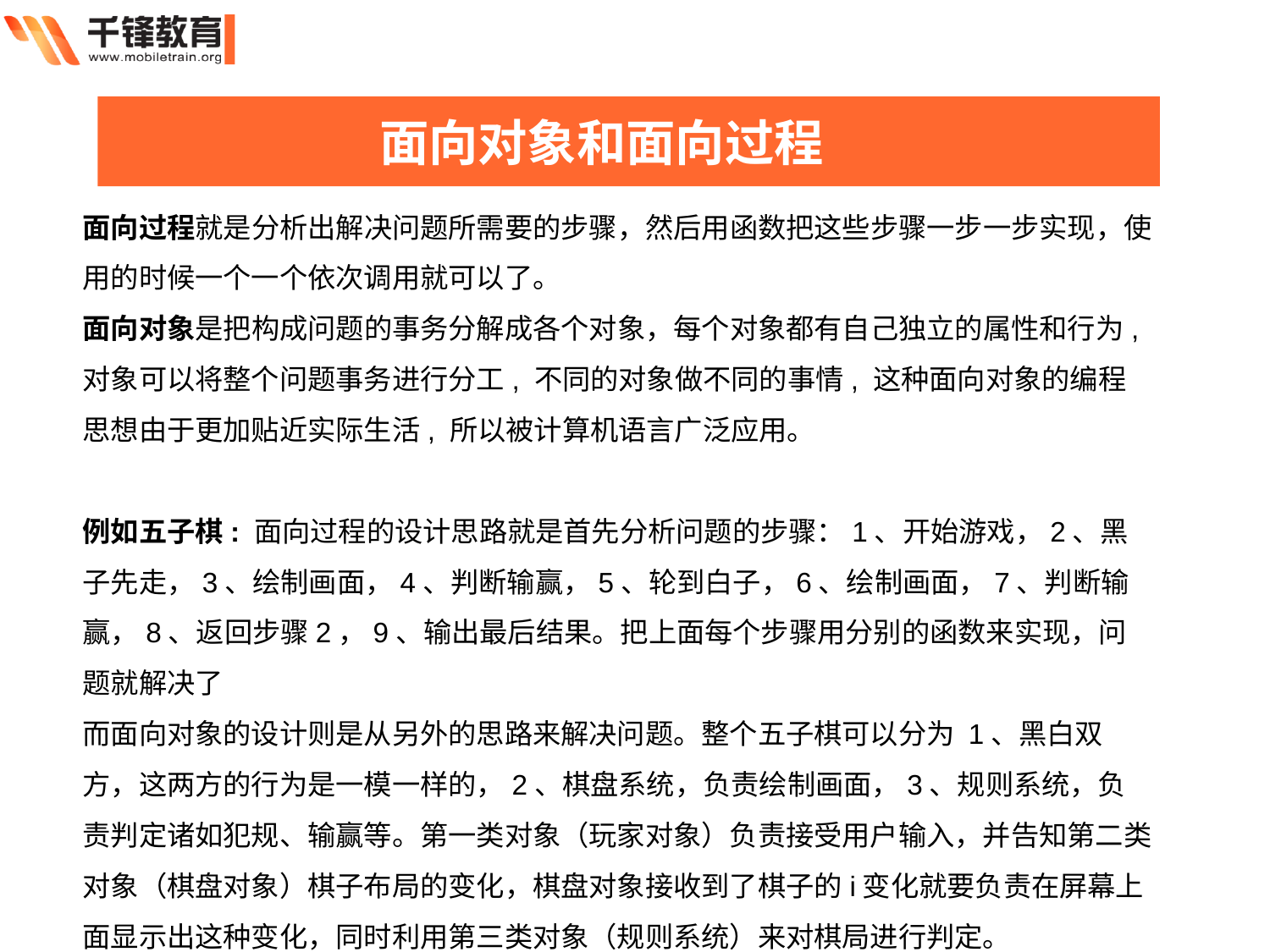

面向对象和面向过程
面向过程就是分析出解决问题所需要的步骤，然后用函数把这些步骤一步一步实现，使用的时候一个一个依次调用就可以了。
面向对象是把构成问题的事务分解成各个对象，每个对象都有自己独立的属性和行为,
对象可以将整个问题事务进行分工, 不同的对象做不同的事情, 这种面向对象的编程思想由于更加贴近实际生活, 所以被计算机语言广泛应用。

例如五子棋: 面向过程的设计思路就是首先分析问题的步骤：1、开始游戏，2、黑子先走，3、绘制画面，4、判断输赢，5、轮到白子，6、绘制画面，7、判断输赢，8、返回步骤2，9、输出最后结果。把上面每个步骤用分别的函数来实现，问题就解决了
而面向对象的设计则是从另外的思路来解决问题。整个五子棋可以分为 1、黑白双方，这两方的行为是一模一样的，2、棋盘系统，负责绘制画面，3、规则系统，负责判定诸如犯规、输赢等。第一类对象（玩家对象）负责接受用户输入，并告知第二类对象（棋盘对象）棋子布局的变化，棋盘对象接收到了棋子的i变化就要负责在屏幕上面显示出这种变化，同时利用第三类对象（规则系统）来对棋局进行判定。